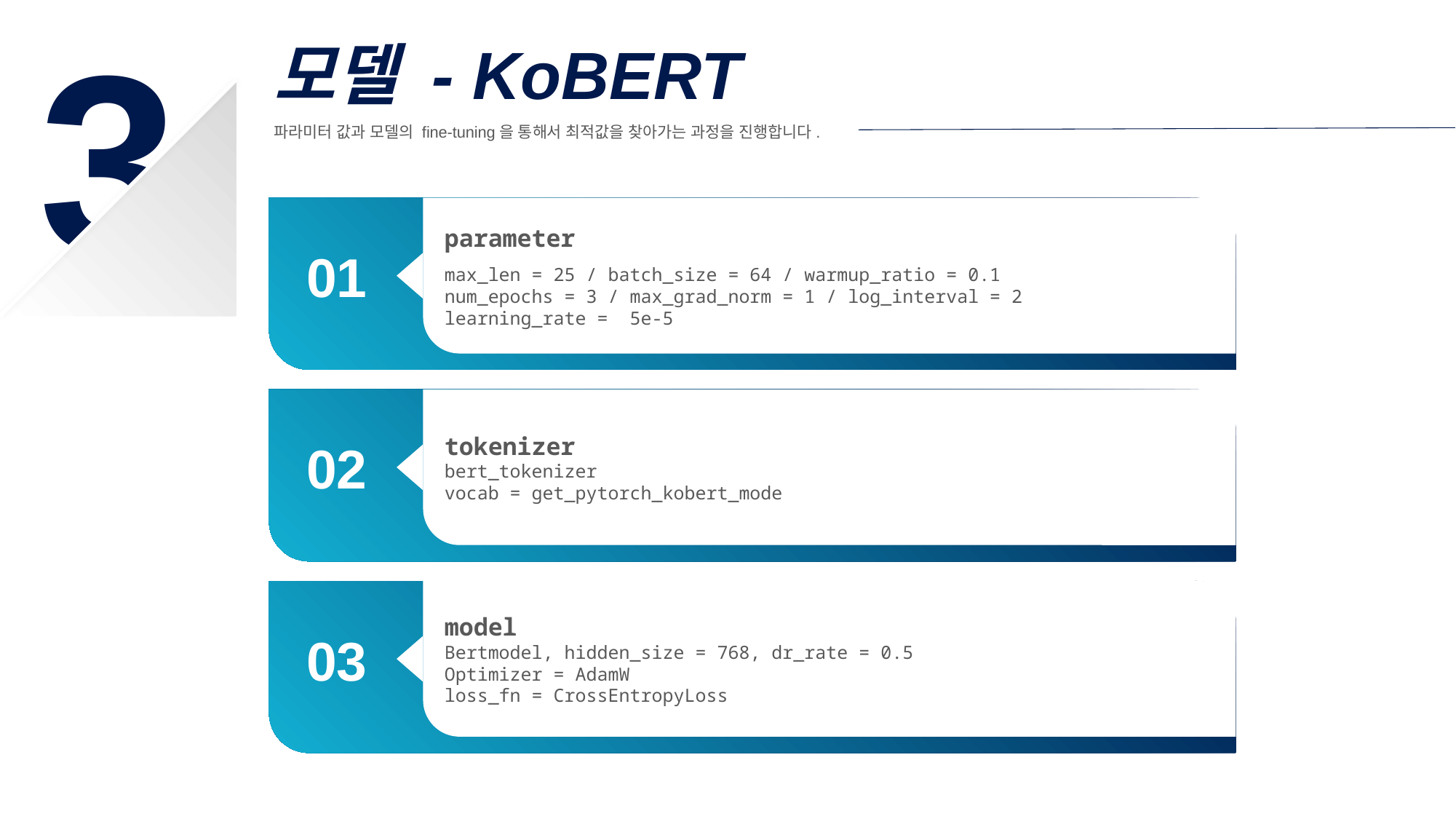

3
모델 - KoBERT
파라미터 값과 모델의 fine-tuning을 통해서 최적값을 찾아가는 과정을 진행합니다.

01
parameter
max_len = 25 / batch_size = 64 / warmup_ratio = 0.1
num_epochs = 3 / max_grad_norm = 1 / log_interval = 2
learning_rate =  5e-5

02
tokenizer
bert_tokenizer
vocab = get_pytorch_kobert_mode

03
model
Bertmodel, hidden_size = 768, dr_rate = 0.5
Optimizer = AdamW
loss_fn = CrossEntropyLoss